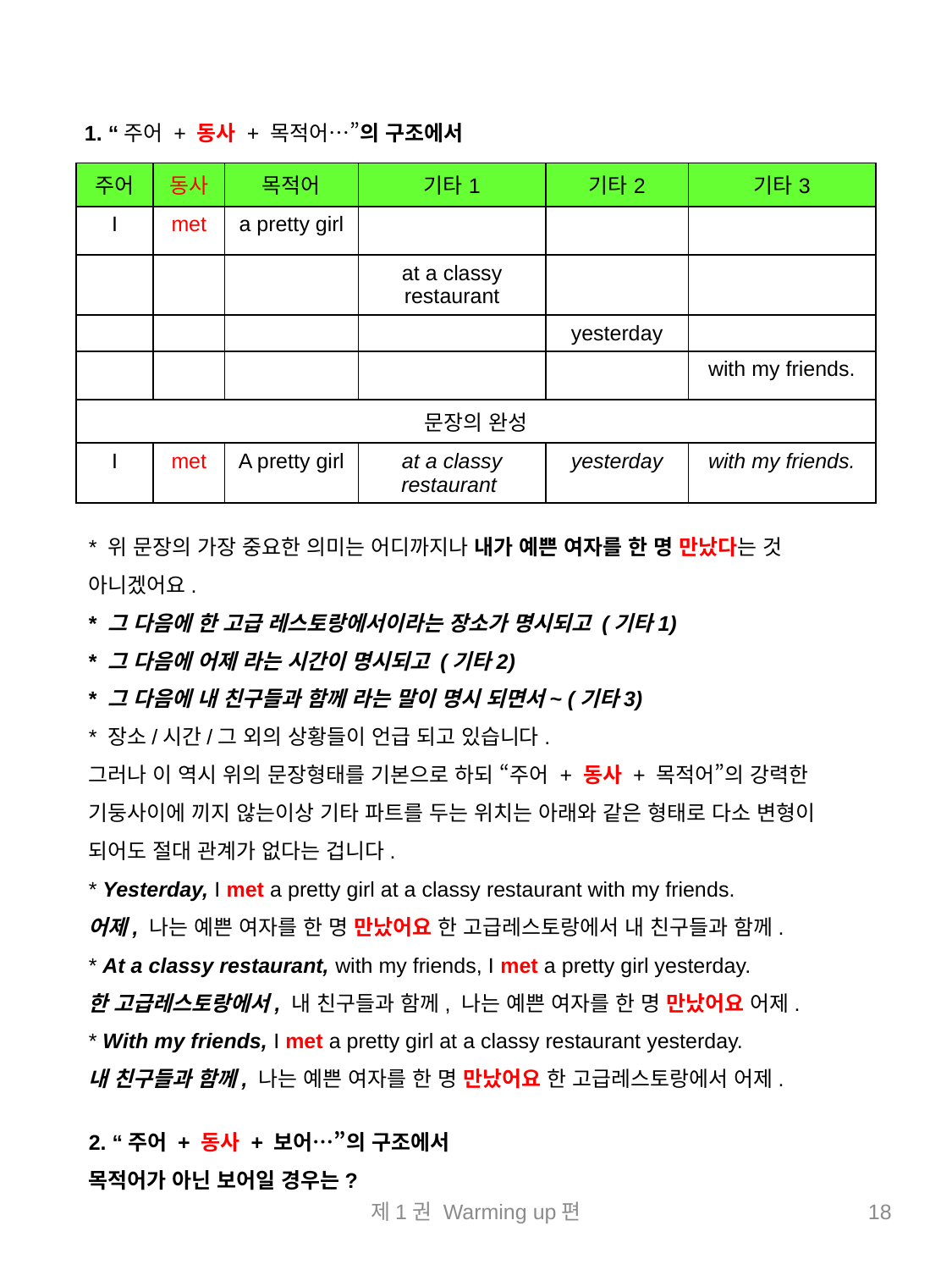

1. “주어 + 동사 + 목적어…”의 구조에서
| 주어 | 동사 | 목적어 | 기타1 | 기타2 | 기타3 |
| --- | --- | --- | --- | --- | --- |
| I | met | a pretty girl |  |  |  |
|  |  |  | at a classy restaurant |  |  |
|  |  |  |  | yesterday |  |
|  |  |  |  |  | with my friends. |
| 문장의 완성 |  |  |  |  |  |
| I | met | A pretty girl | at a classy restaurant | yesterday | with my friends. |

* 위 문장의 가장 중요한 의미는 어디까지나 내가 예쁜 여자를 한 명 만났다는 것 아니겠어요.
* 그 다음에 한 고급 레스토랑에서이라는 장소가 명시되고 (기타1)
* 그 다음에 어제 라는 시간이 명시되고 (기타2)
* 그 다음에 내 친구들과 함께 라는 말이 명시 되면서~ (기타3)
* 장소/시간/그 외의 상황들이 언급 되고 있습니다.
그러나 이 역시 위의 문장형태를 기본으로 하되 “주어 + 동사 + 목적어”의 강력한 기둥사이에 끼지 않는이상 기타 파트를 두는 위치는 아래와 같은 형태로 다소 변형이 되어도 절대 관계가 없다는 겁니다.
* Yesterday, I met a pretty girl at a classy restaurant with my friends.
어제, 나는 예쁜 여자를 한 명 만났어요 한 고급레스토랑에서 내 친구들과 함께.
* At a classy restaurant, with my friends, I met a pretty girl yesterday.
한 고급레스토랑에서, 내 친구들과 함께, 나는 예쁜 여자를 한 명 만났어요 어제.
* With my friends, I met a pretty girl at a classy restaurant yesterday.
내 친구들과 함께, 나는 예쁜 여자를 한 명 만났어요 한 고급레스토랑에서 어제.

2. “주어 + 동사 + 보어…”의 구조에서
목적어가 아닌 보어일 경우는?
제1권 Warming up편
18